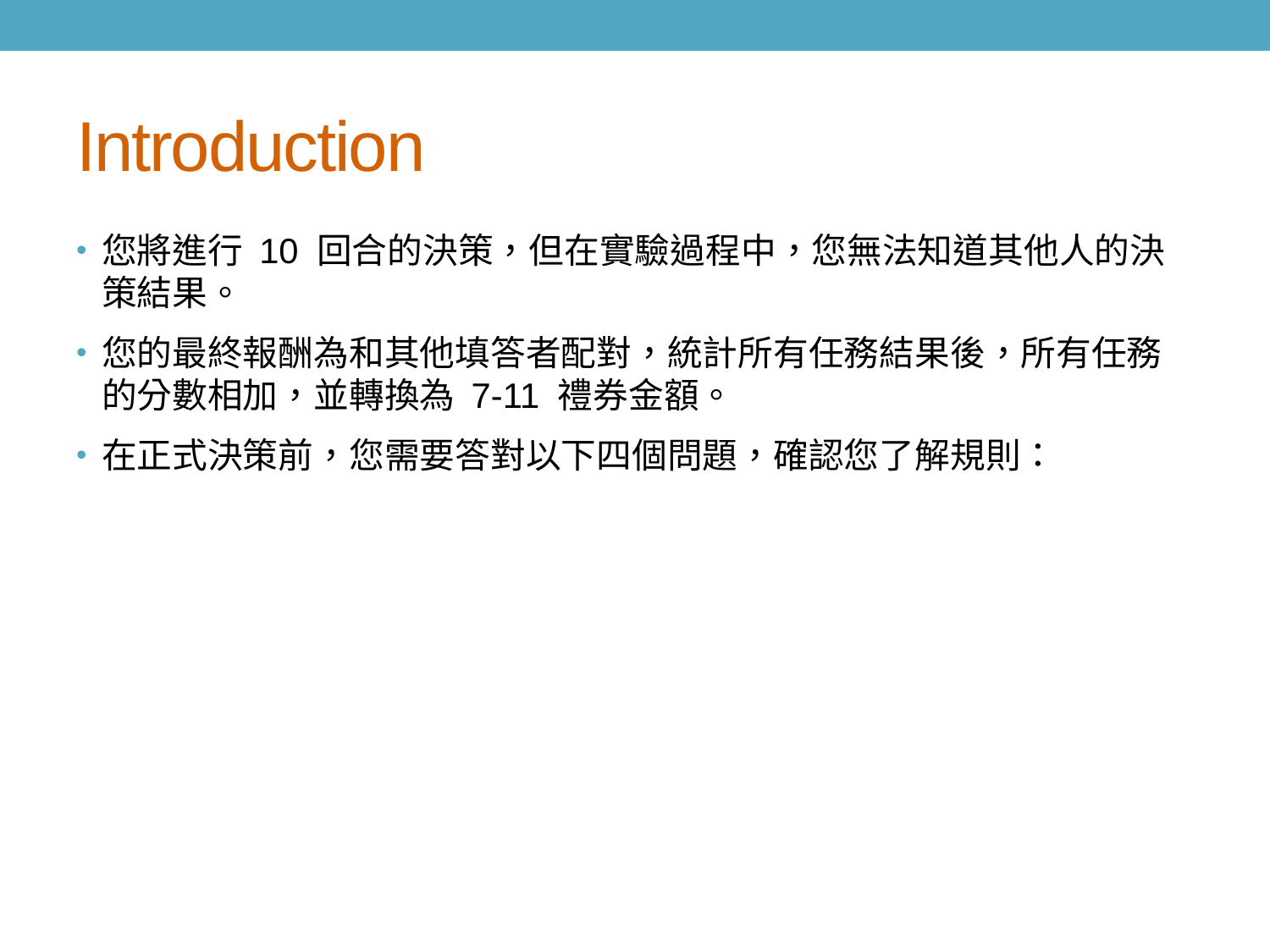

# Introduction
您將進行 10 回合的決策，但在實驗過程中，您無法知道其他人的決策結果。
您的最終報酬為和其他填答者配對，統計所有任務結果後，所有任務的分數相加，並轉換為 7-11 禮券金額。
在正式決策前，您需要答對以下四個問題，確認您了解規則：